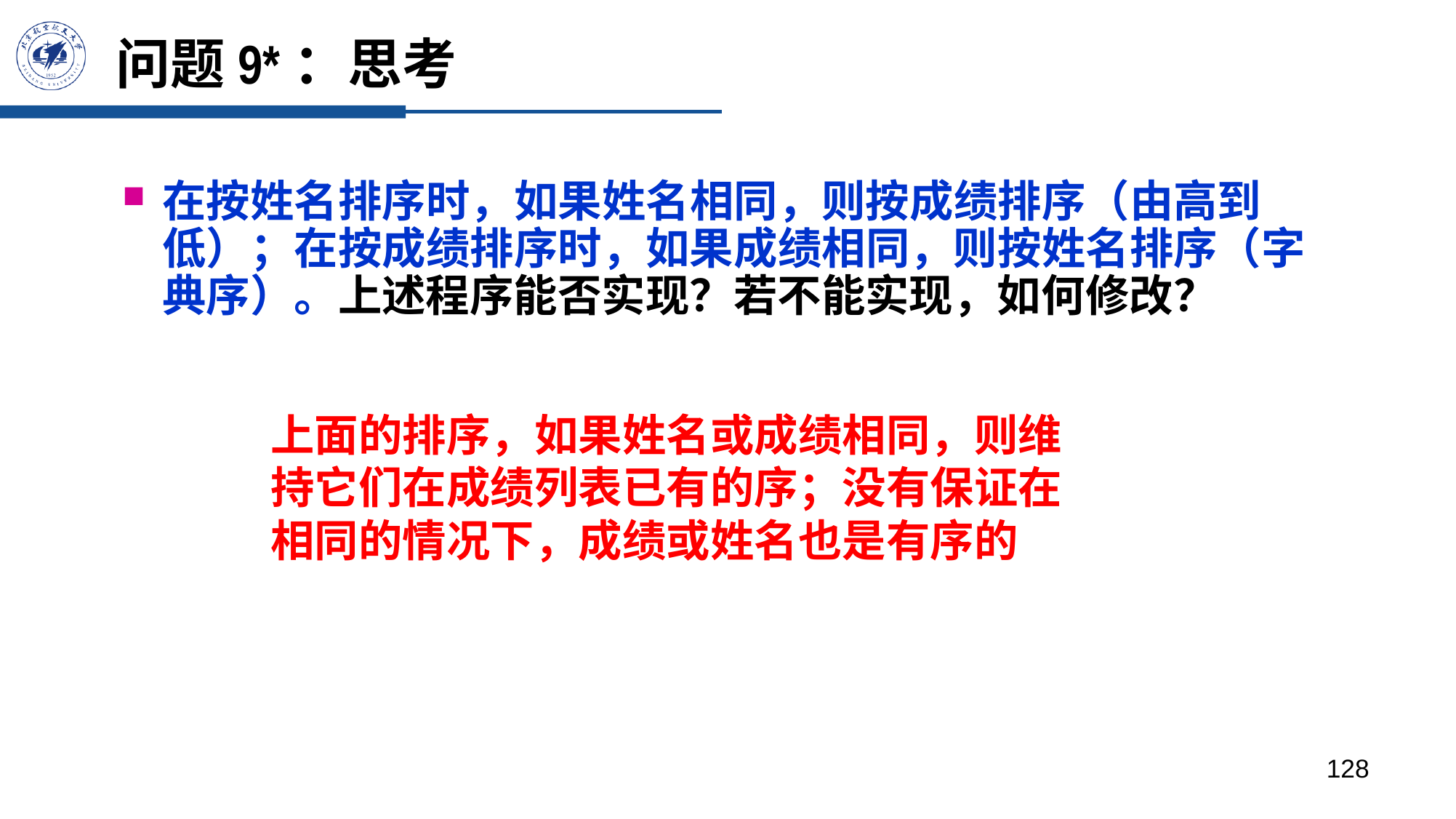

# 问题9*：思考
在按姓名排序时，如果姓名相同，则按成绩排序（由高到低）；在按成绩排序时，如果成绩相同，则按姓名排序（字典序）。上述程序能否实现？若不能实现，如何修改？
上面的排序，如果姓名或成绩相同，则维持它们在成绩列表已有的序；没有保证在相同的情况下，成绩或姓名也是有序的
128